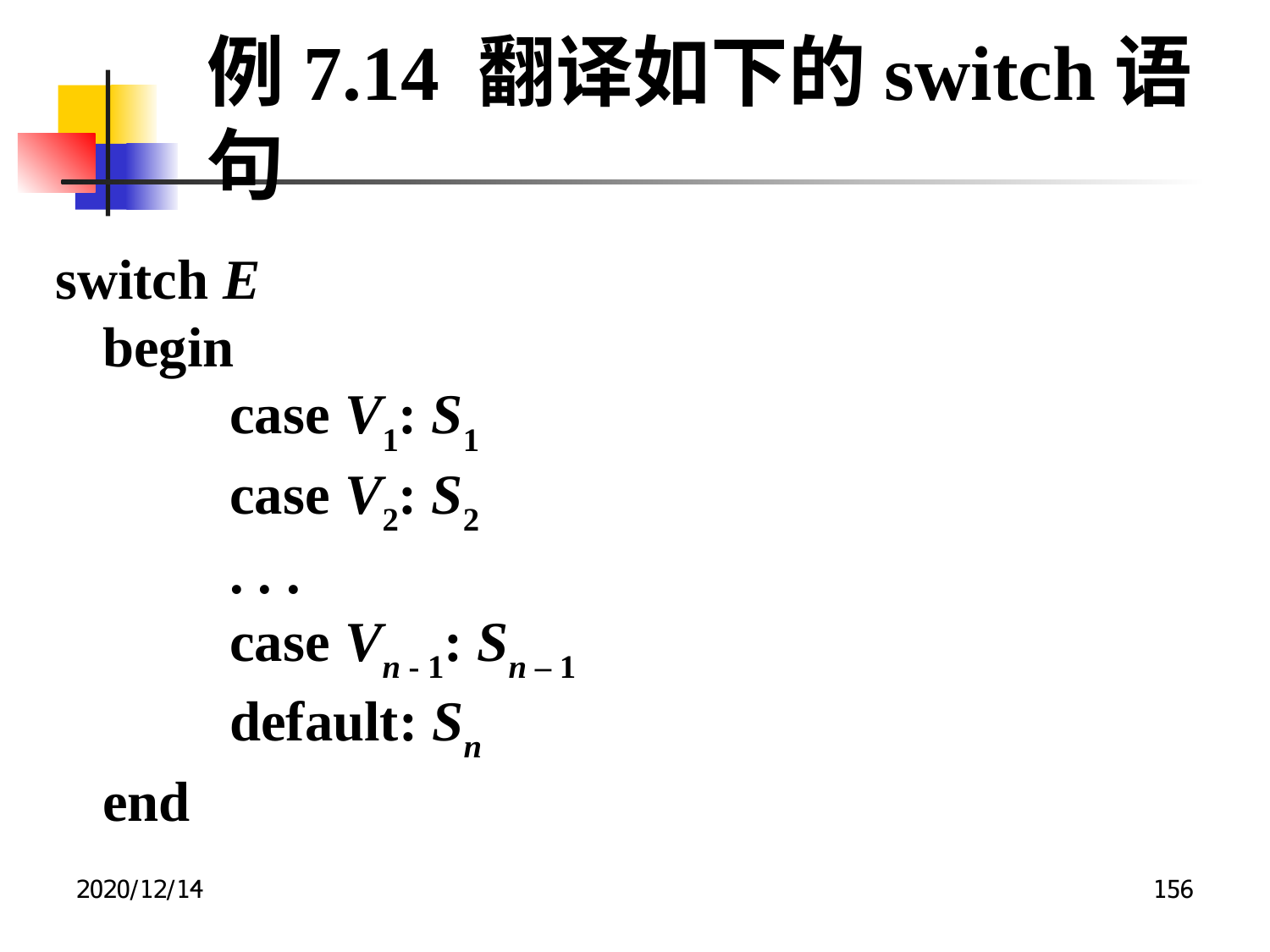

例7.14 翻译如下的switch语句
switch E
	begin
		case V1: S1
		case V2: S2
		. . .
		case Vn - 1: Sn – 1
		default: Sn
	end

2020/12/14
156